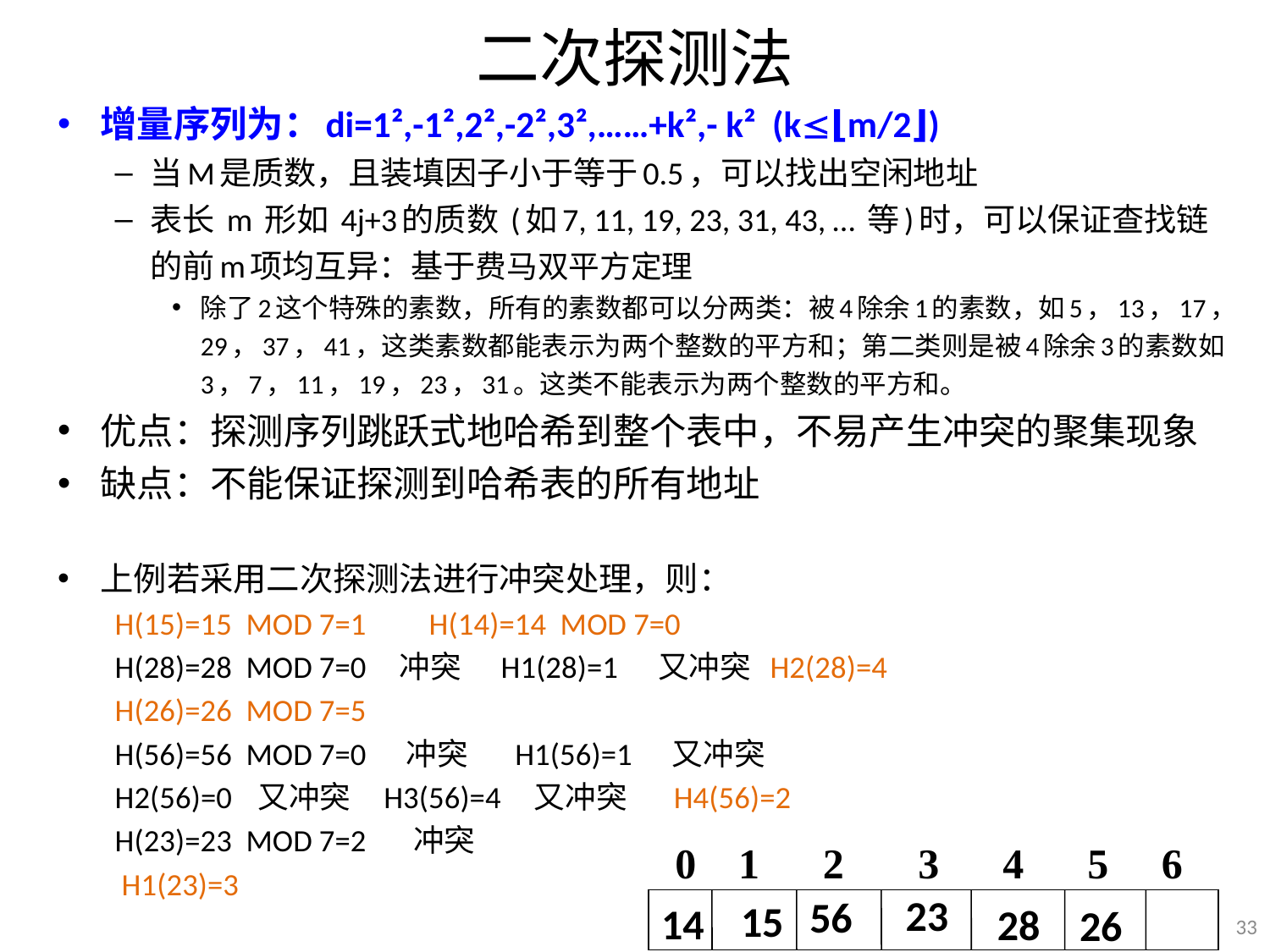

# 二次探测法
增量序列为：di=1²,-1²,2²,-2²,3²,……+k²,- k²  (k≤⌊m/2⌋)
当M是质数，且装填因子小于等于0.5，可以找出空闲地址
表长 m 形如 4j+3的质数 (如7, 11, 19, 23, 31, 43, … 等)时，可以保证查找链的前m项均互异：基于费马双平方定理
除了2这个特殊的素数，所有的素数都可以分两类：被4除余1的素数，如5，13，17，29，37，41，这类素数都能表示为两个整数的平方和；第二类则是被4除余3的素数如3，7，11，19，23，31。这类不能表示为两个整数的平方和。
优点：探测序列跳跃式地哈希到整个表中，不易产生冲突的聚集现象
缺点：不能保证探测到哈希表的所有地址

上例若采用二次探测法进行冲突处理，则：
H(15)=15  MOD 7=1         H(14)=14  MOD 7=0
H(28)=28  MOD 7=0    冲突     H1(28)=1     又冲突  H2(28)=4
H(26)=26  MOD 7=5
H(56)=56  MOD 7=0     冲突      H1(56)=1     又冲突
H2(56)=0   又冲突    H3(56)=4    又冲突      H4(56)=2
H(23)=23  MOD 7=2      冲突
 H1(23)=3
 0    1      2       3      4      5     6
23
56
15

14
28
26
33